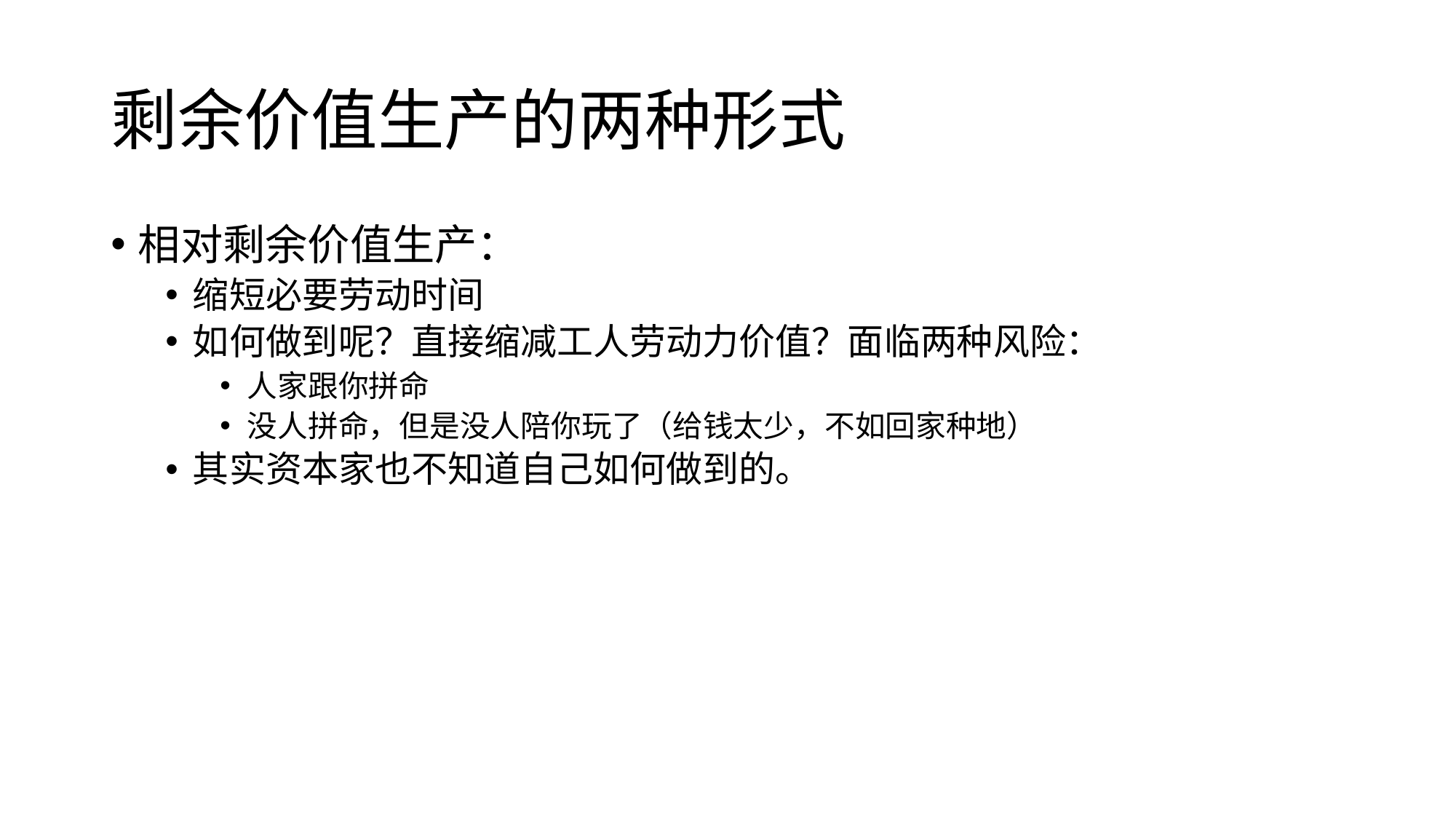

# 剩余价值生产的两种形式
相对剩余价值生产：
缩短必要劳动时间
如何做到呢？直接缩减工人劳动力价值？面临两种风险：
人家跟你拼命
没人拼命，但是没人陪你玩了（给钱太少，不如回家种地）
其实资本家也不知道自己如何做到的。